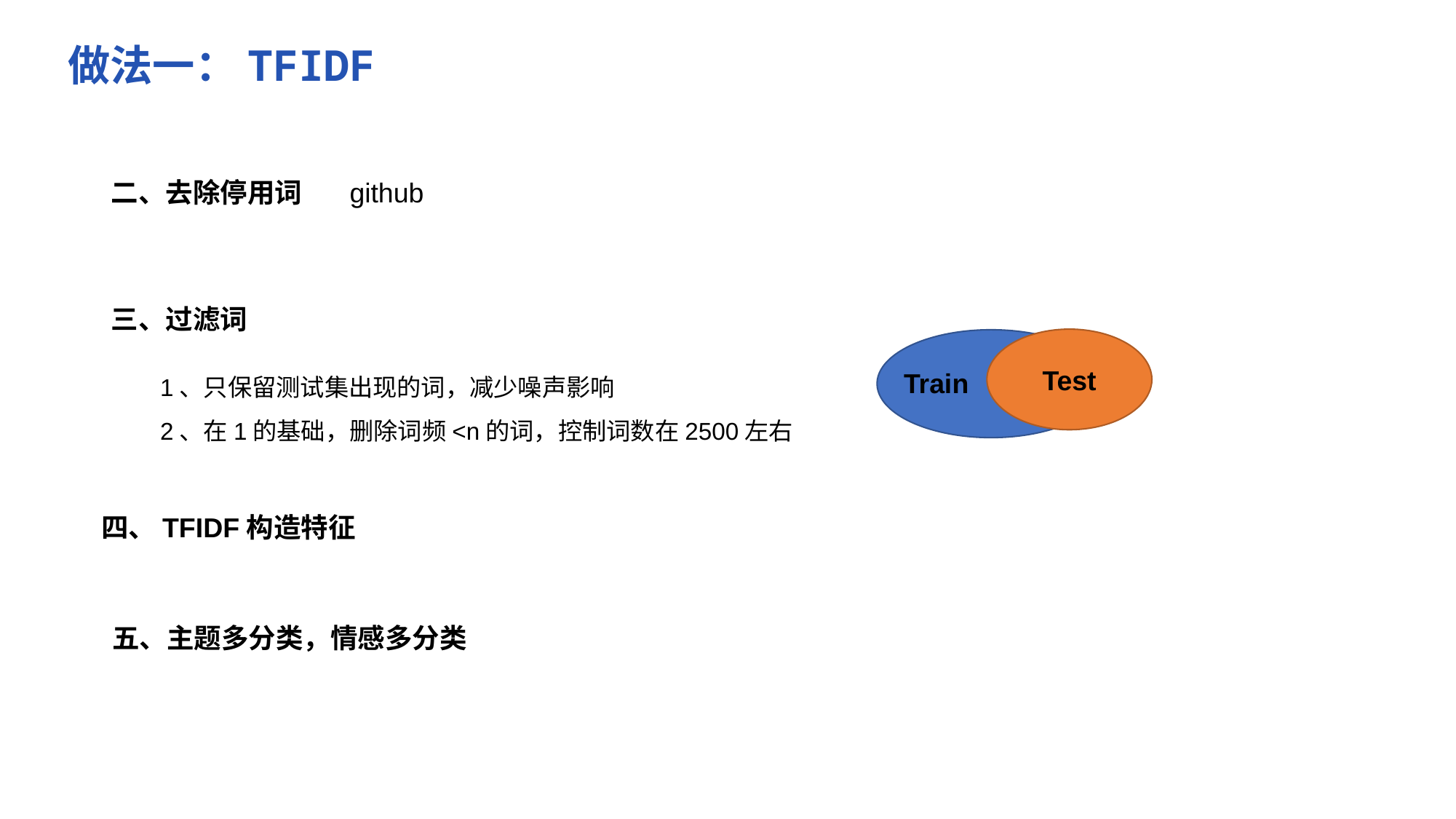

做法一：TFIDF
二、去除停用词
github
三、过滤词
Test

1、只保留测试集出现的词，减少噪声影响
2、在1的基础，删除词频<n的词，控制词数在2500左右
Train

四、TFIDF构造特征
五、主题多分类，情感多分类